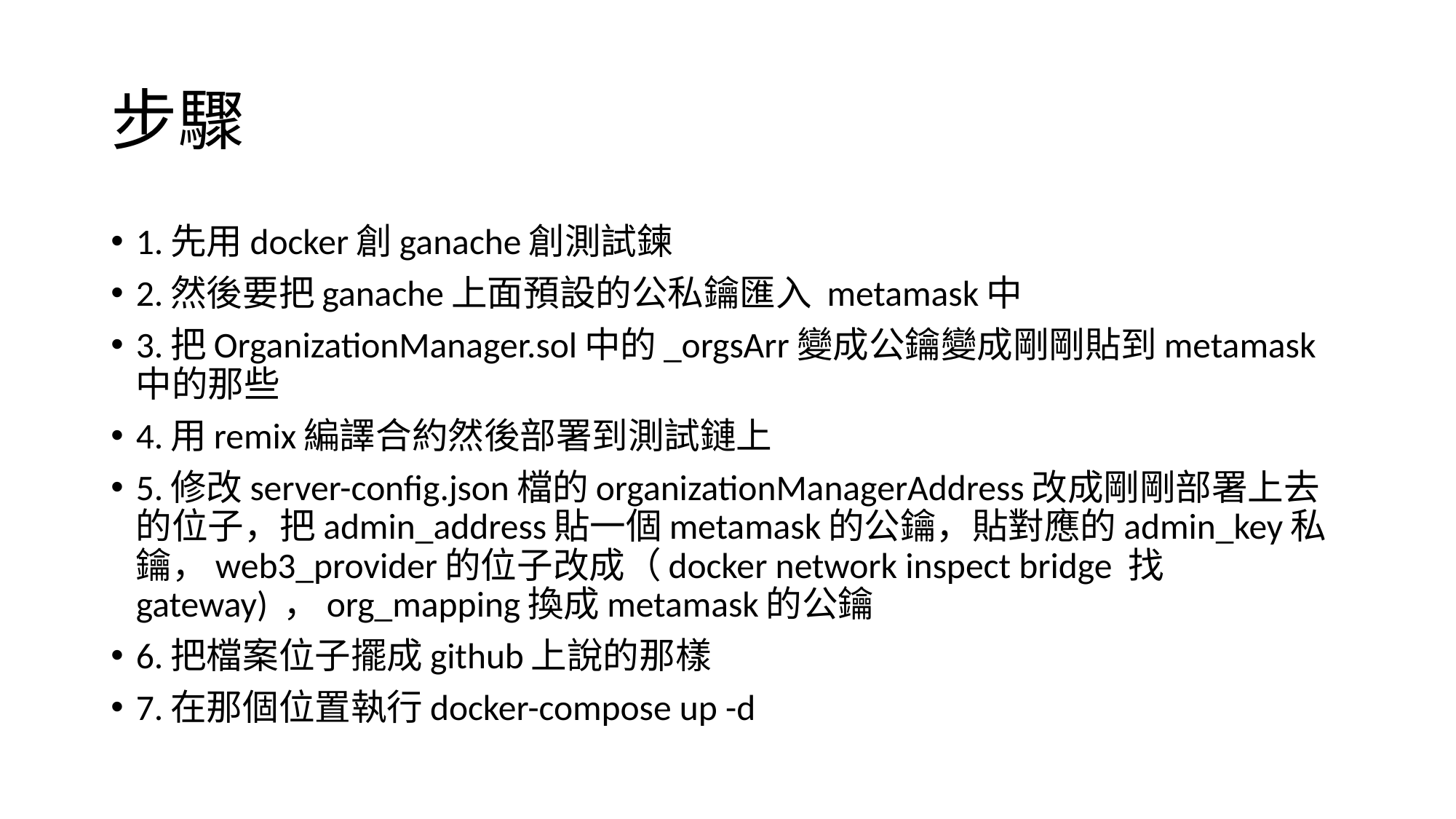

# 步驟
1.先用docker創ganache創測試鍊
2.然後要把ganache上面預設的公私鑰匯入 metamask中
3.把OrganizationManager.sol中的_orgsArr變成公鑰變成剛剛貼到metamask中的那些
4.用remix編譯合約然後部署到測試鏈上
5.修改server-config.json檔的organizationManagerAddress改成剛剛部署上去的位子，把admin_address貼一個metamask的公鑰，貼對應的admin_key私鑰，web3_provider的位子改成（docker network inspect bridge 找gateway) ，org_mapping換成metamask的公鑰
6.把檔案位子擺成github上說的那樣
7.在那個位置執行docker-compose up -d